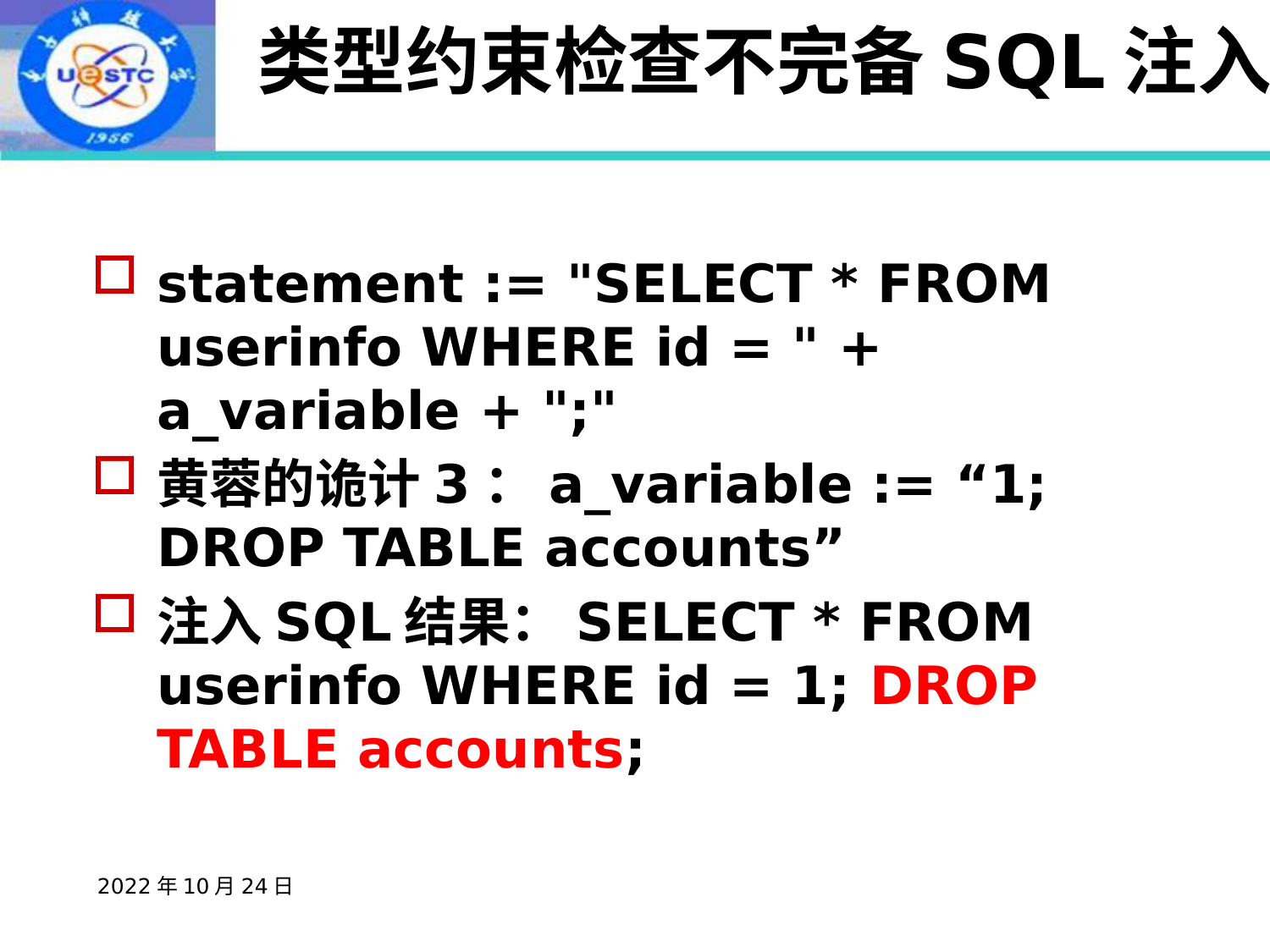

# 类型约束检查不完备SQL注入
statement := "SELECT * FROM userinfo WHERE id = " + a_variable + ";"
黄蓉的诡计3：a_variable := “1; DROP TABLE accounts”
注入SQL结果：SELECT * FROM userinfo WHERE id = 1; DROP TABLE accounts;
2022年10月24日
9